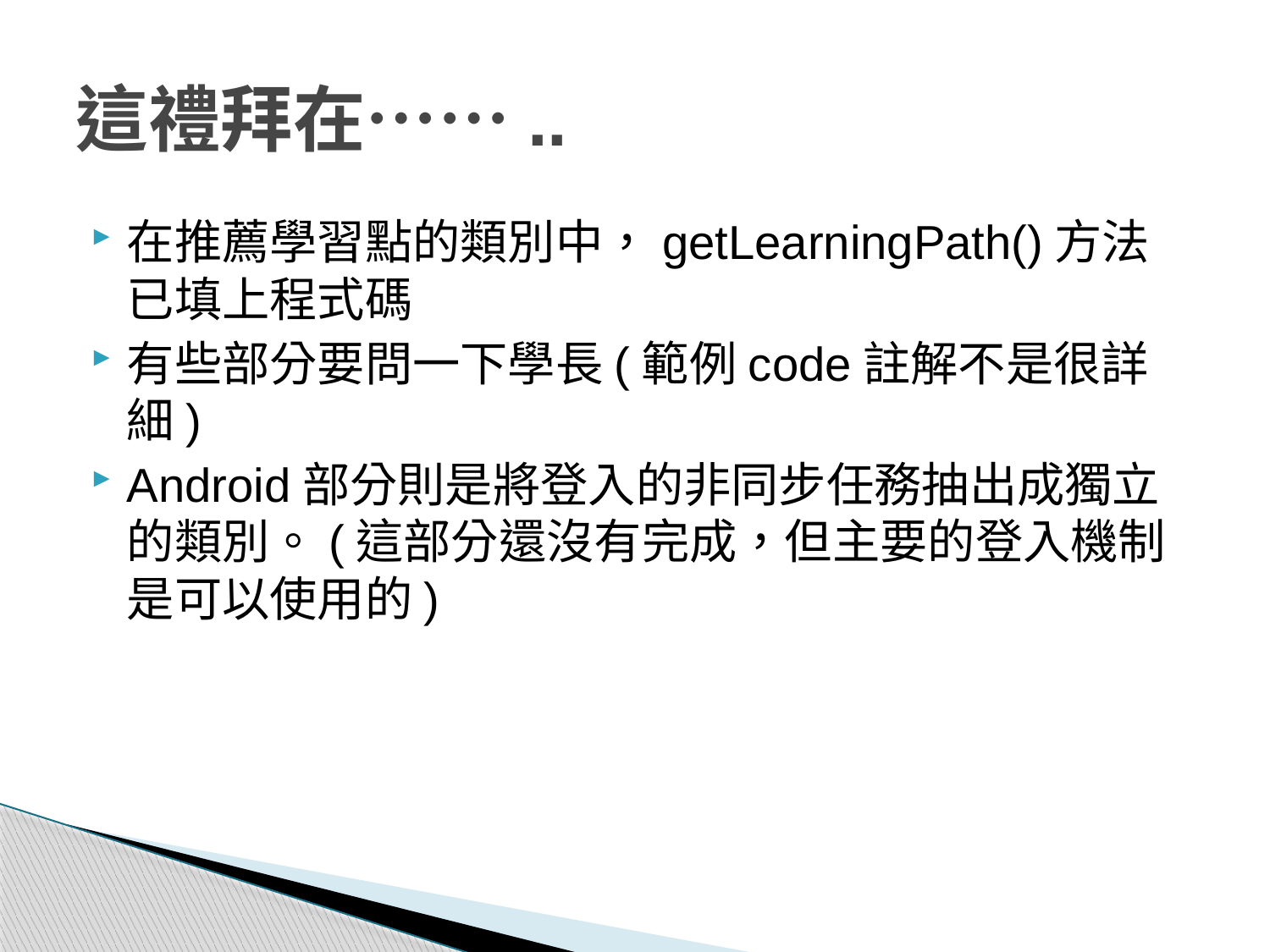

# 這禮拜在……..
在推薦學習點的類別中，getLearningPath()方法已填上程式碼
有些部分要問一下學長(範例code註解不是很詳細)
Android部分則是將登入的非同步任務抽出成獨立的類別。(這部分還沒有完成，但主要的登入機制是可以使用的)